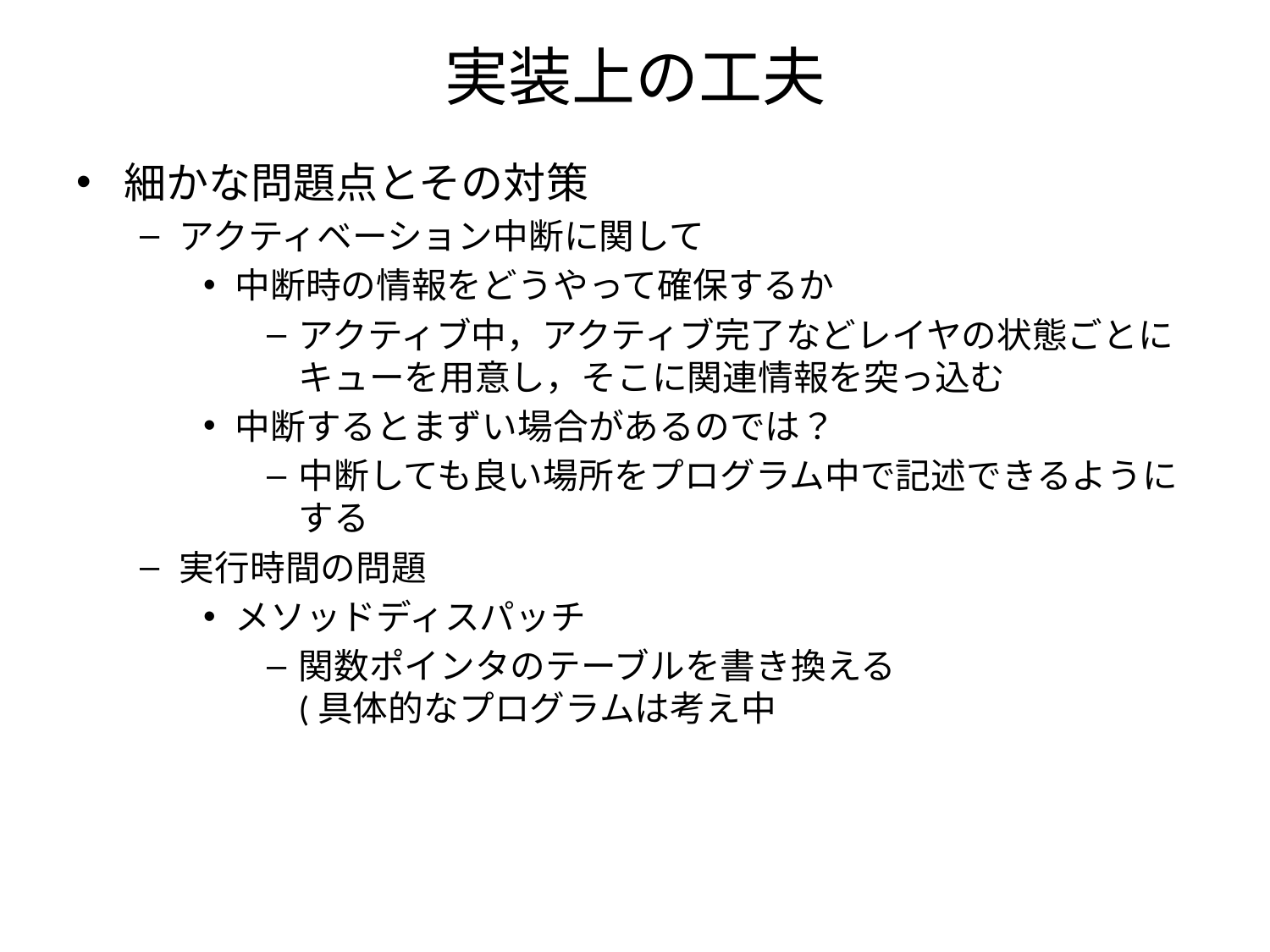

# 実装上の工夫
細かな問題点とその対策
アクティベーション中断に関して
中断時の情報をどうやって確保するか
アクティブ中，アクティブ完了などレイヤの状態ごとにキューを用意し，そこに関連情報を突っ込む
中断するとまずい場合があるのでは？
中断しても良い場所をプログラム中で記述できるようにする
実行時間の問題
メソッドディスパッチ
関数ポインタのテーブルを書き換える
(具体的なプログラムは考え中